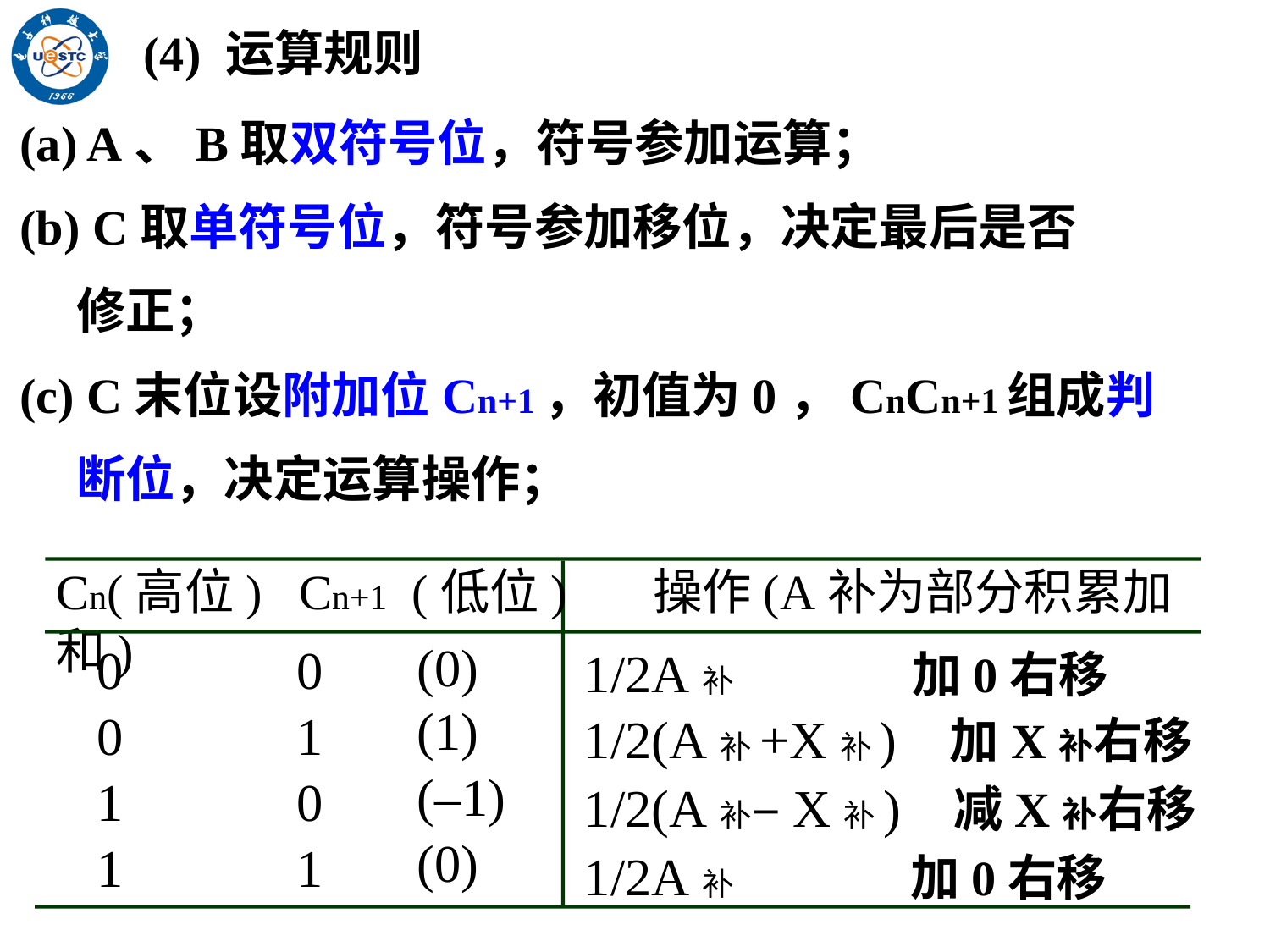

(4) 运算规则
(a) A、B取双符号位，符号参加运算；
(b) C取单符号位，符号参加移位，决定最后是否
    修正；
(c) C末位设附加位Cn+1，初值为0，CnCn+1组成判
    断位，决定运算操作；
Cn(高位)   Cn+1  (低位)      操作(A补为部分积累加和)

(0) (1)
(–1)
(0)
0             0
0             1
1             0
1             1

1/2A补               加0右移
1/2(A补+X补)   加X补右移
1/2(A补–X补)   减X补右移
1/2A补                加0右移